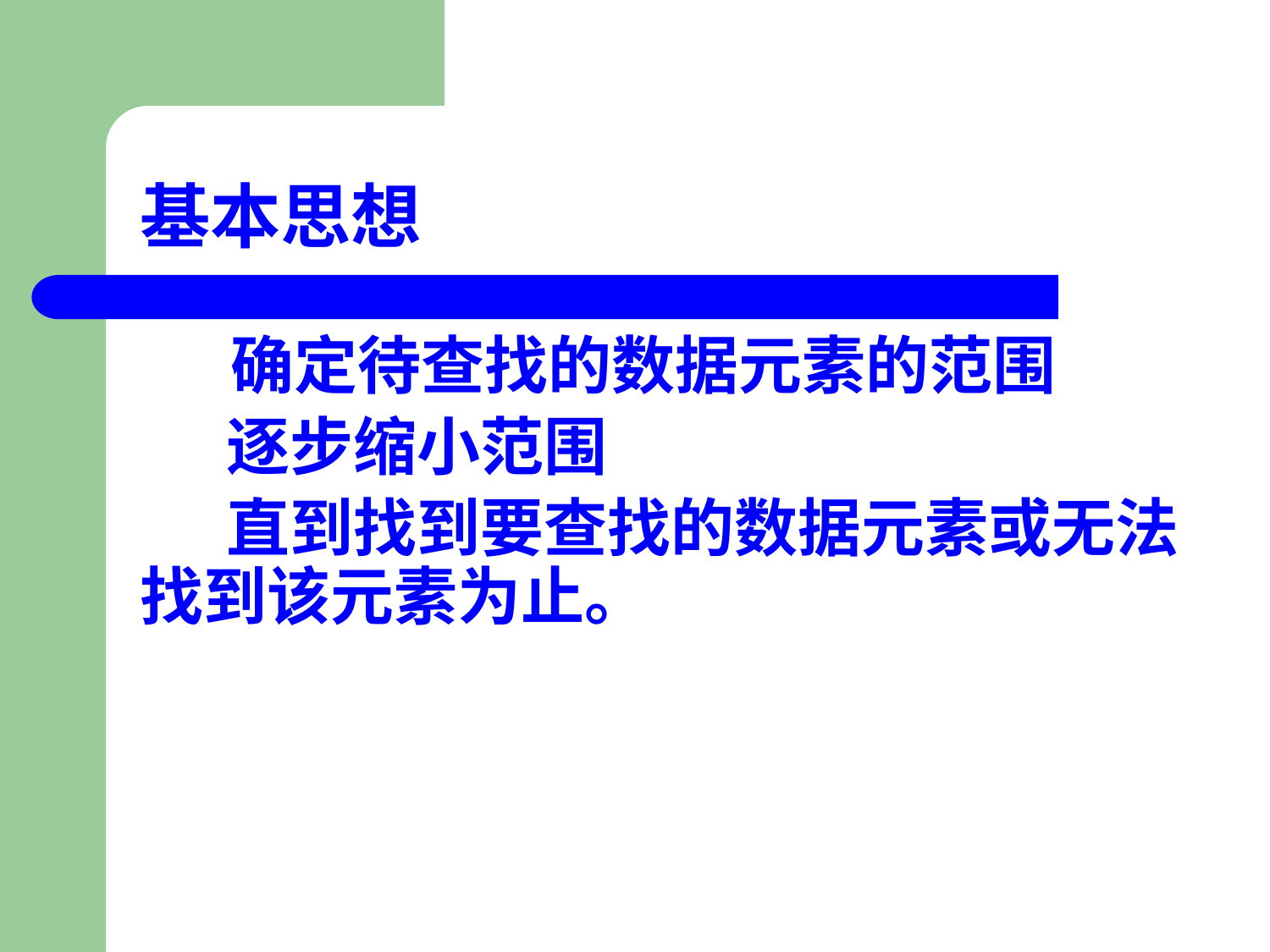

# 基本思想
      确定待查找的数据元素的范围
     逐步缩小范围
     直到找到要查找的数据元素或无法找到该元素为止。